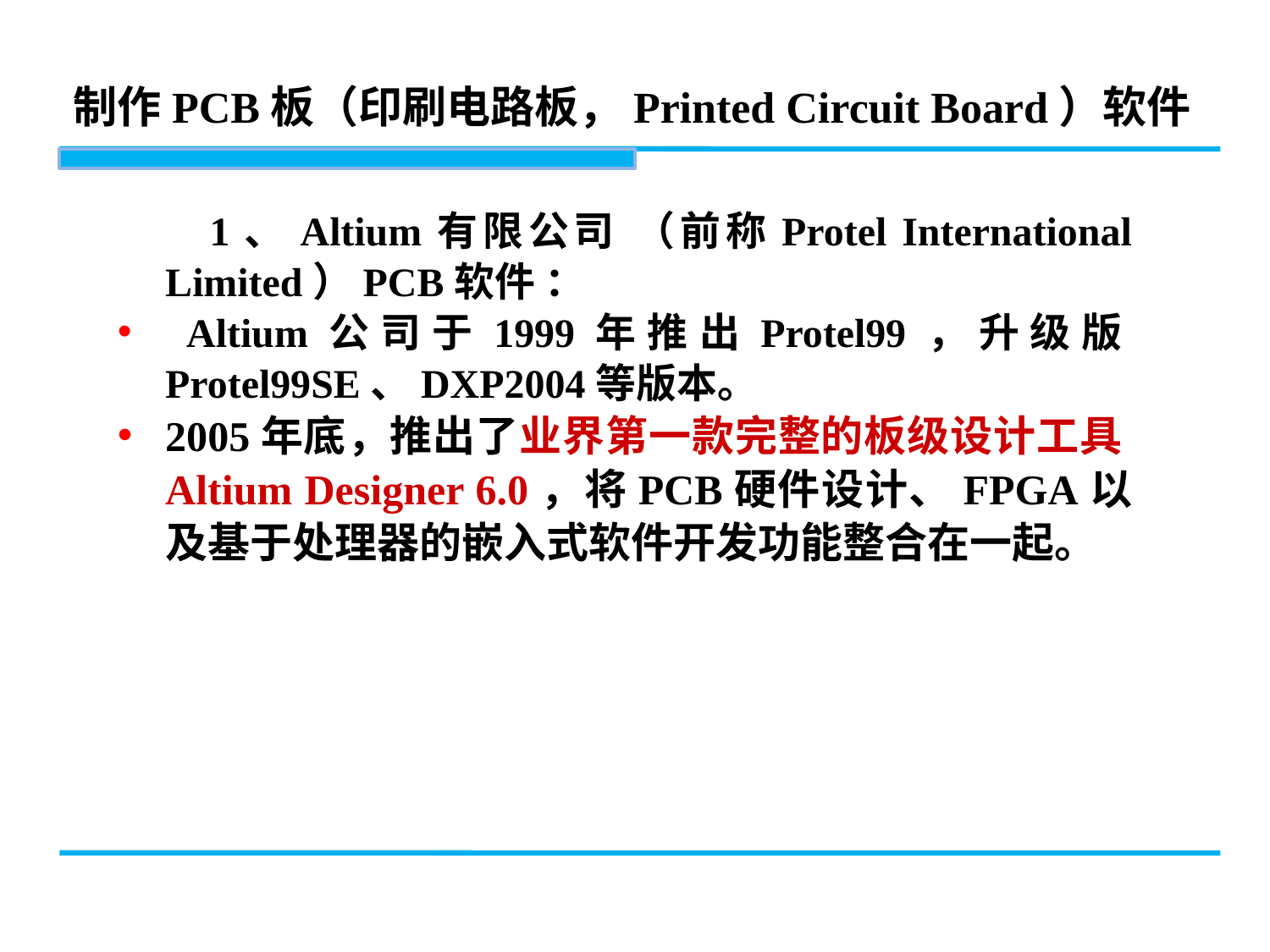

# 制作PCB板（印刷电路板，Printed Circuit Board）软件
      1、Altium有限公司 （前称Protel International Limited）PCB软件 ：
 Altium公司于1999年推出Protel99，升级版Protel99SE、DXP2004等版本。
2005年底，推出了业界第一款完整的板级设计工具Altium Designer 6.0，将PCB硬件设计、FPGA以及基于处理器的嵌入式软件开发功能整合在一起。